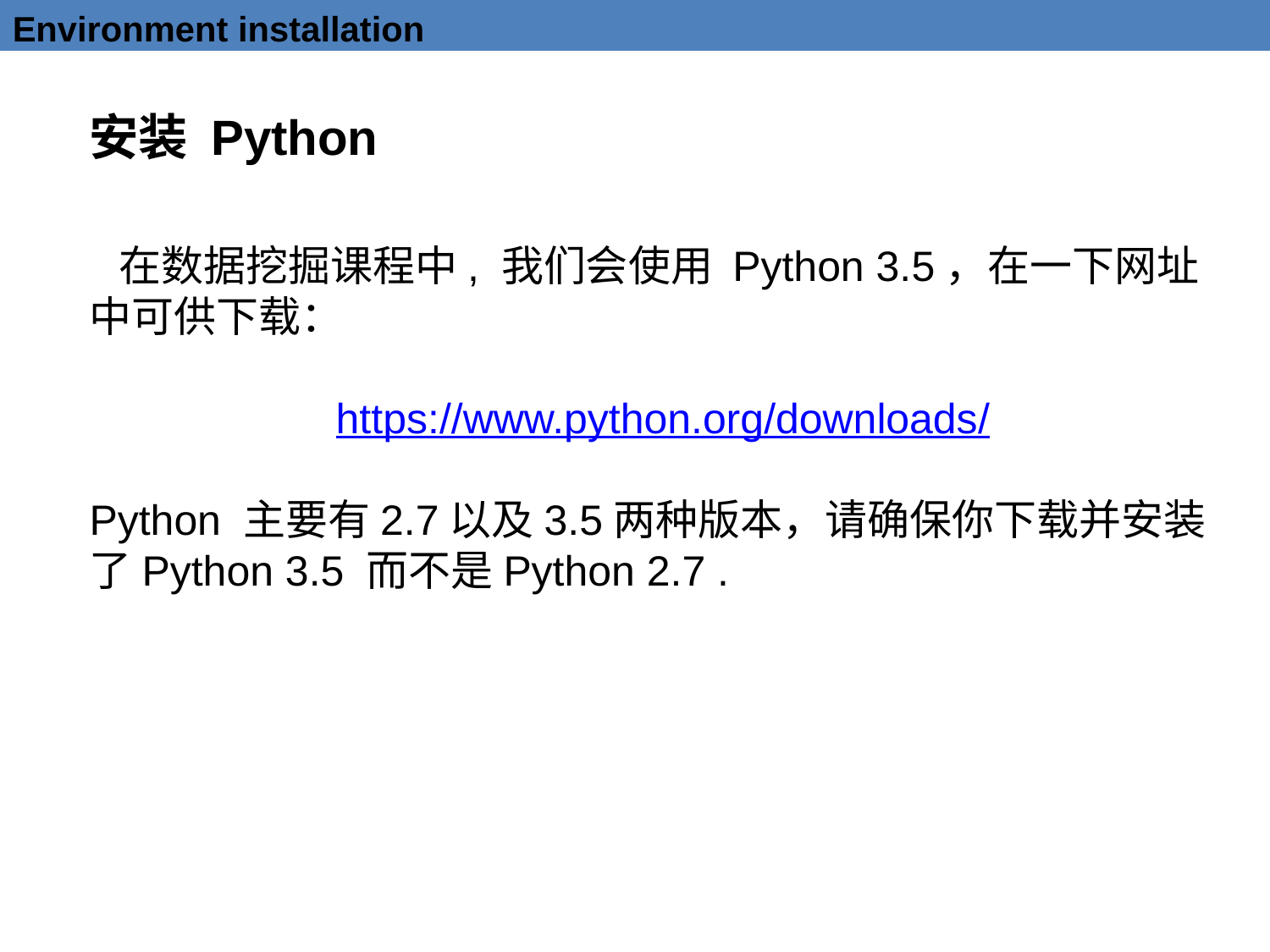

Environment installation

安装 Python
  在数据挖掘课程中, 我们会使用 Python 3.5，在一下网址中可供下载：

https://www.python.org/downloads/

Python 主要有2.7以及3.5两种版本，请确保你下载并安装了Python 3.5 而不是Python 2.7 .